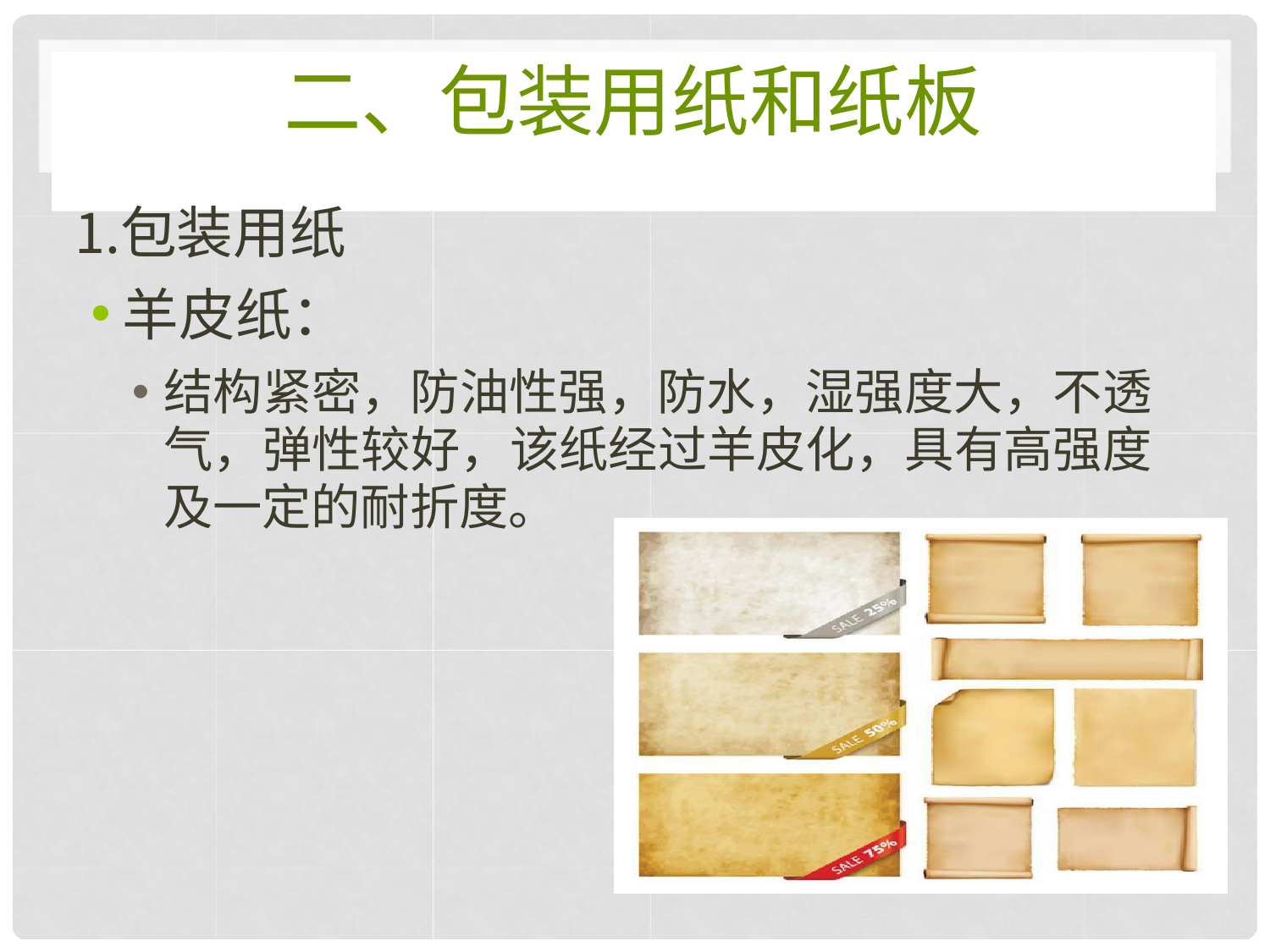

# 二、包装用纸和纸板
包装用纸
羊皮纸：
结构紧密，防油性强，防水，湿强度大，不透 气，弹性较好，该纸经过羊皮化，具有高强度 及一定的耐折度。